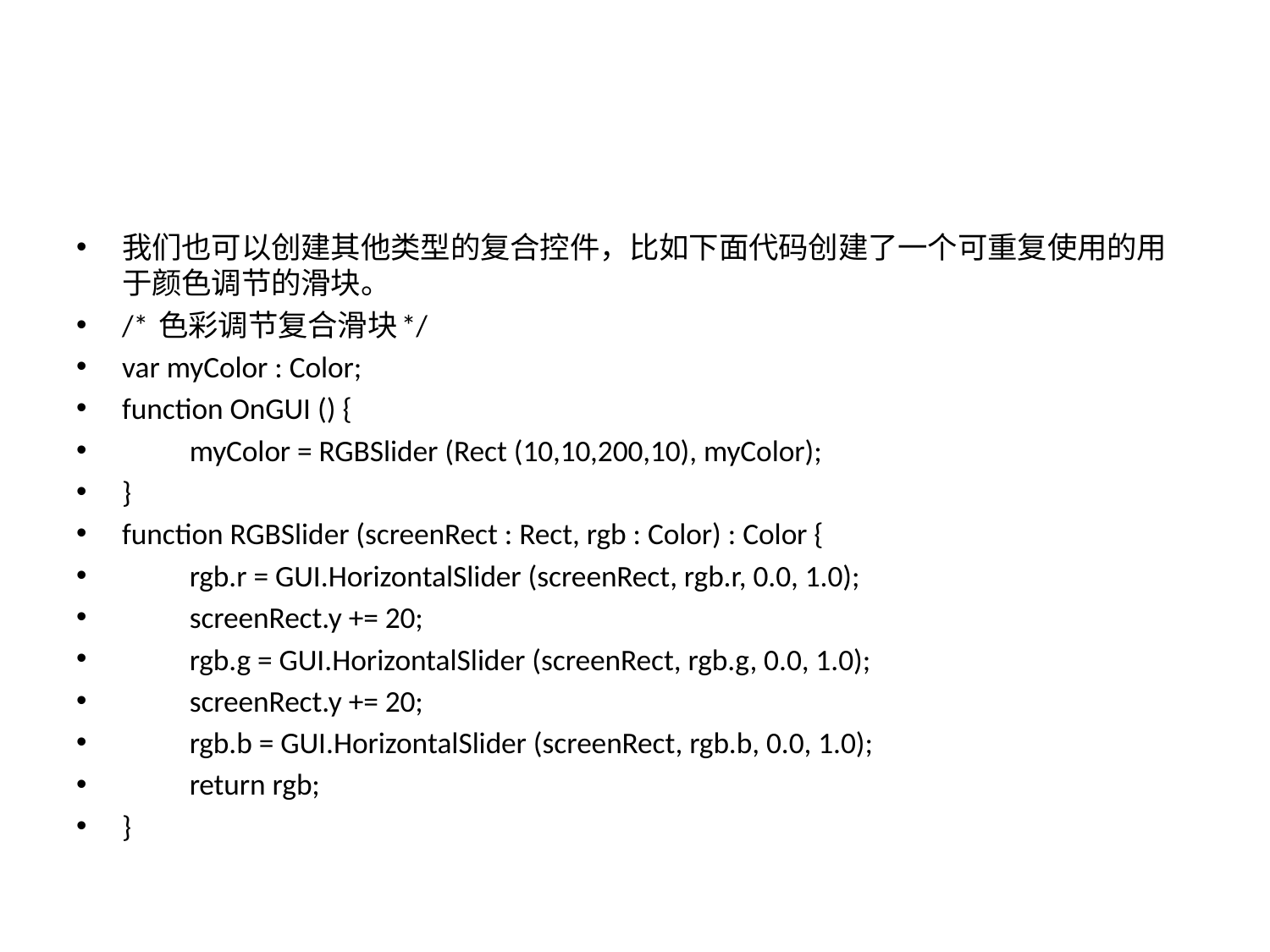

#
我们也可以创建其他类型的复合控件，比如下面代码创建了一个可重复使用的用于颜色调节的滑块。
/* 色彩调节复合滑块*/
var myColor : Color;
function OnGUI () {
	myColor = RGBSlider (Rect (10,10,200,10), myColor);
}
function RGBSlider (screenRect : Rect, rgb : Color) : Color {
	rgb.r = GUI.HorizontalSlider (screenRect, rgb.r, 0.0, 1.0);
	screenRect.y += 20;
	rgb.g = GUI.HorizontalSlider (screenRect, rgb.g, 0.0, 1.0);
	screenRect.y += 20;
	rgb.b = GUI.HorizontalSlider (screenRect, rgb.b, 0.0, 1.0);
	return rgb;
}